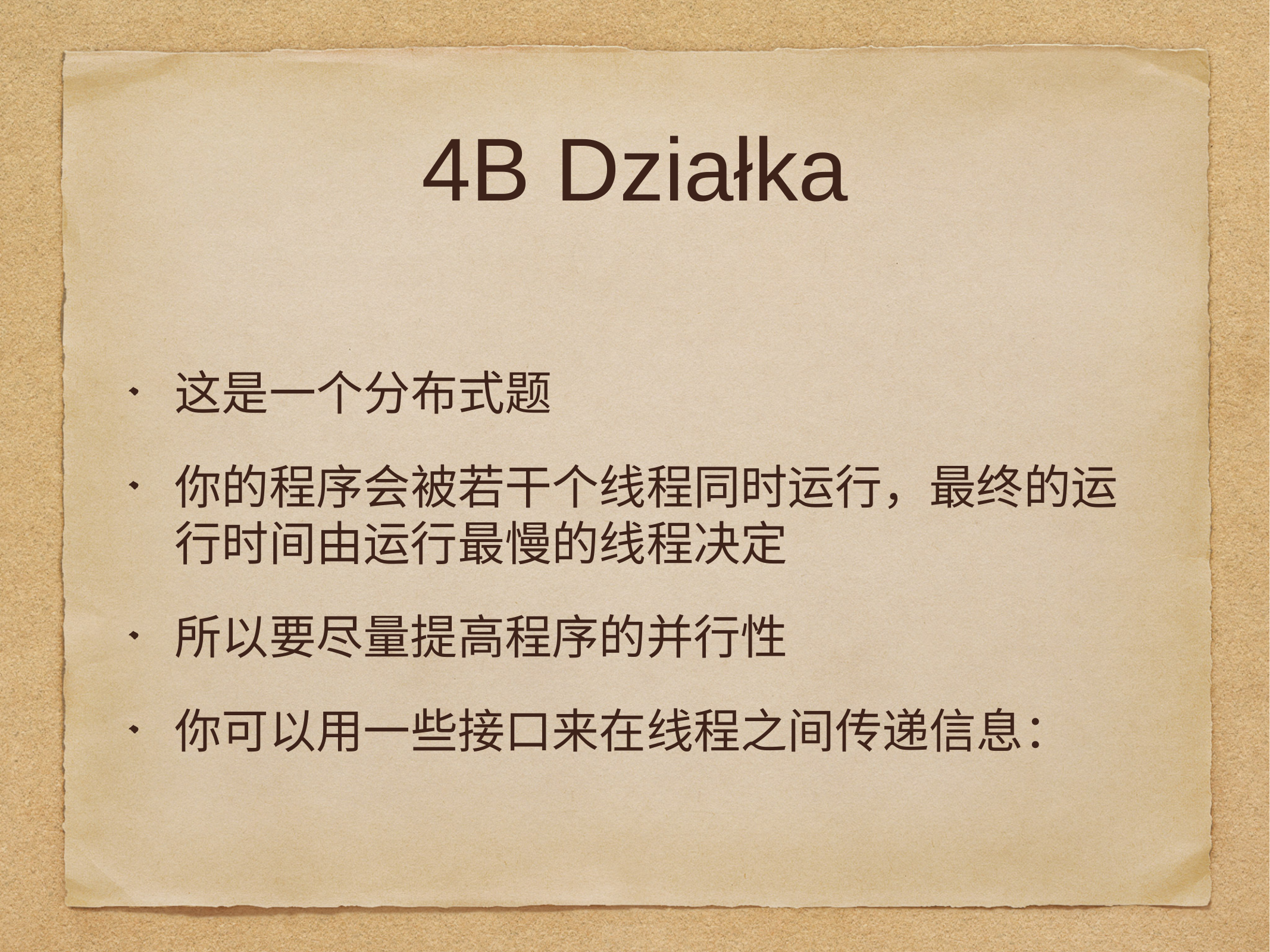

# 4B Działka
这是一个分布式题
你的程序会被若干个线程同时运行，最终的运行时间由运行最慢的线程决定
所以要尽量提高程序的并行性
你可以用一些接口来在线程之间传递信息：